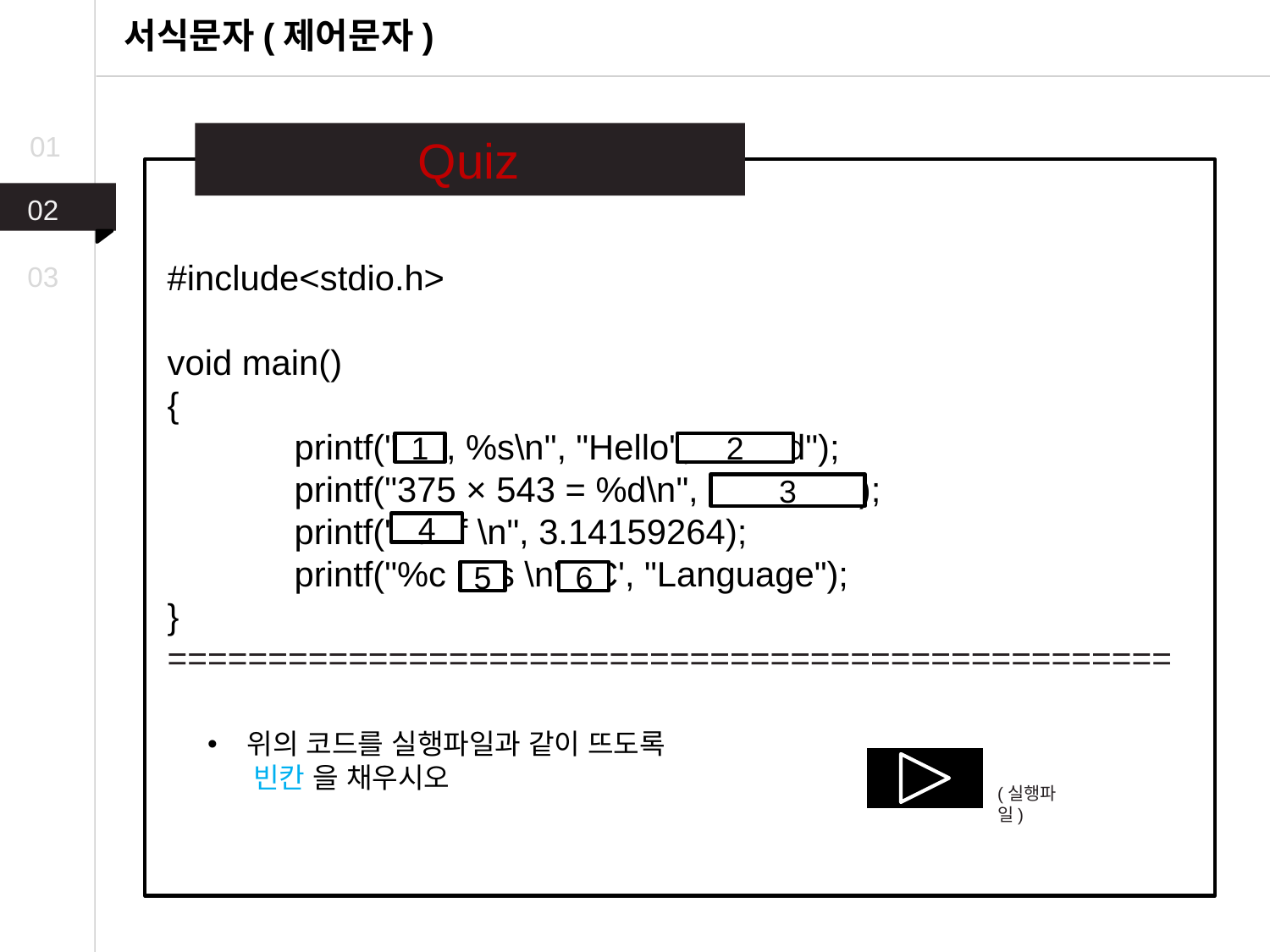

서식문자(제어문자)
01
Quiz

02

#include<stdio.h>

void main()
{
	printf("%s, %s\n", "Hello", "World");
	printf("375 × 543 = %d\n", 375 * 543);
	printf("%.4f \n", 3.14159264);
	printf("%c  %s \n", 'C', "Language");
}
==================================================
03
1
2
3
4
5
6
위의 코드를 실행파일과 같이 뜨도록
     빈칸 을 채우시오

(실행파일)